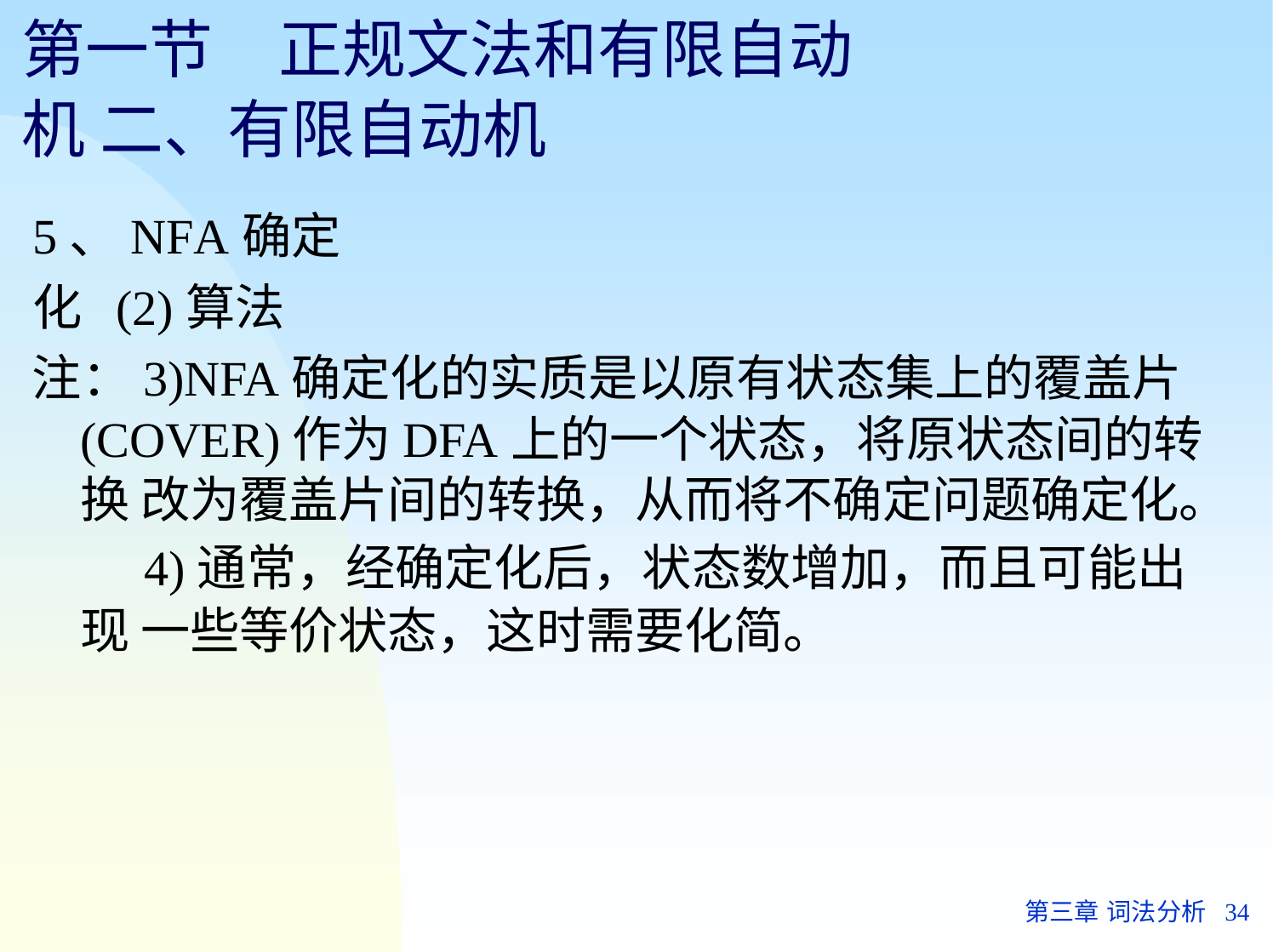

# 第一节	正规文法和有限自动机 二、有限自动机
5、NFA确定化  (2)算法
注：3)NFA确定化的实质是以原有状态集上的覆盖片 (COVER)作为DFA上的一个状态，将原状态间的转换 改为覆盖片间的转换，从而将不确定问题确定化。
4)通常，经确定化后，状态数增加，而且可能出现 一些等价状态，这时需要化简。
第三章 词法分析	34